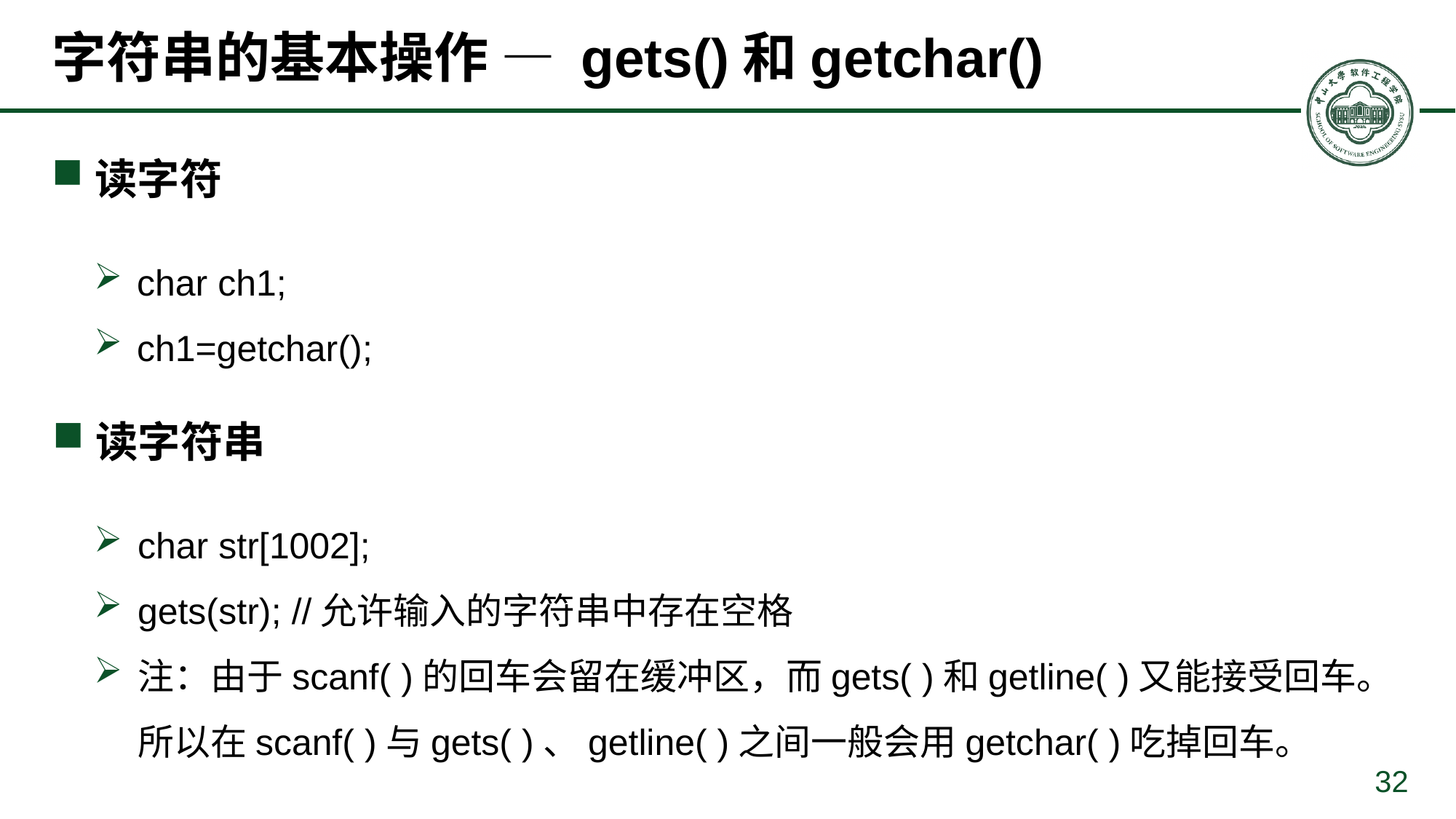

# 字符串的基本操作 — gets()和getchar()
读字符
char ch1;
ch1=getchar();

读字符串
char str[1002];
gets(str); //允许输入的字符串中存在空格
注：由于scanf( )的回车会留在缓冲区，而gets( )和getline( )又能接受回车。所以在scanf( )与gets( )、getline( )之间一般会用getchar( )吃掉回车。
32